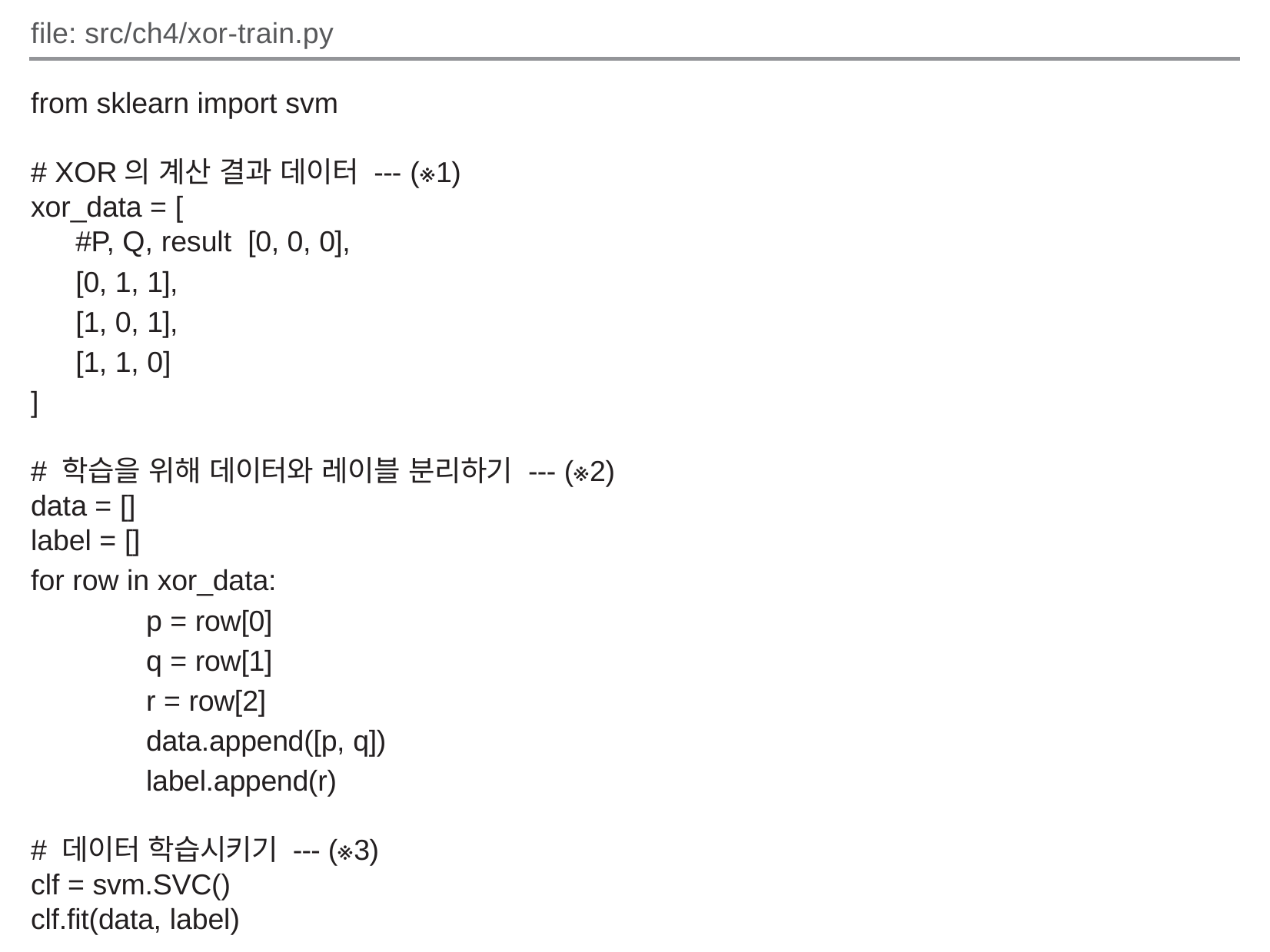

file: src/ch4/xor-train.py

from sklearn import svm

# XOR의 계산 결과 데이터 --- (※1)
xor_data = [
#P, Q, result  [0, 0, 0],
[0, 1, 1],
[1, 0, 1],
[1, 1, 0]
]

# 학습을 위해 데이터와 레이블 분리하기 --- (※2)
data = []
label = []
for row in xor_data:
	p = row[0]
	q = row[1]
	r = row[2]
	data.append([p, q])
	label.append(r)

# 데이터 학습시키기 --- (※3)
clf = svm.SVC()
clf.fit(data, label)